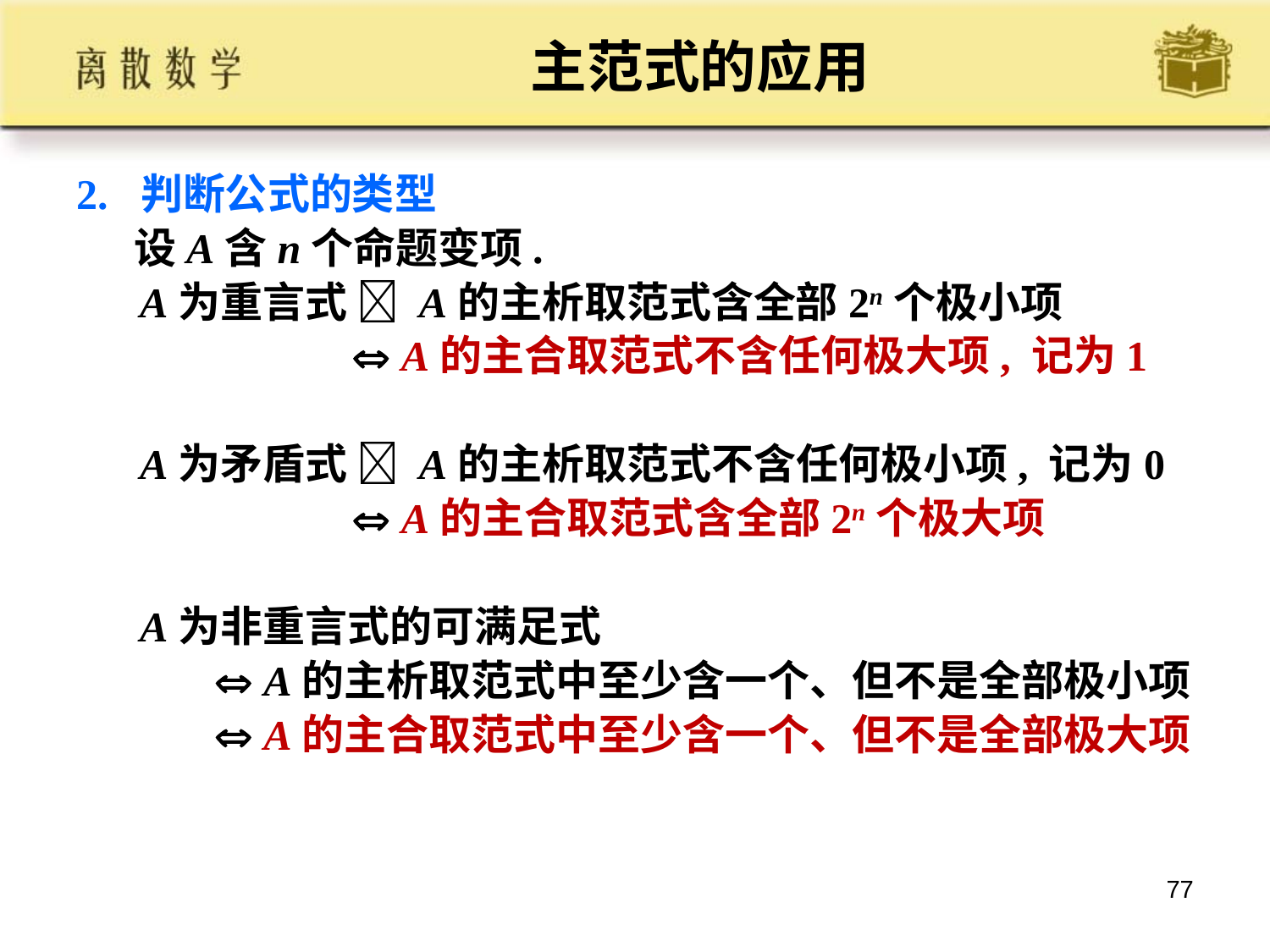

# 主范式的应用
2.  判断公式的类型
     设A含n个命题变项.
      A为重言式 ⇔ A的主析取范式含全部2n个极小项
                          ⇔ A的主合取范式不含任何极大项, 记为1

      A为矛盾式 ⇔ A的主析取范式不含任何极小项, 记为0
                          ⇔ A的主合取范式含全部2n个极大项

      A为非重言式的可满足式
             ⇔ A的主析取范式中至少含一个、但不是全部极小项
             ⇔ A的主合取范式中至少含一个、但不是全部极大项
77